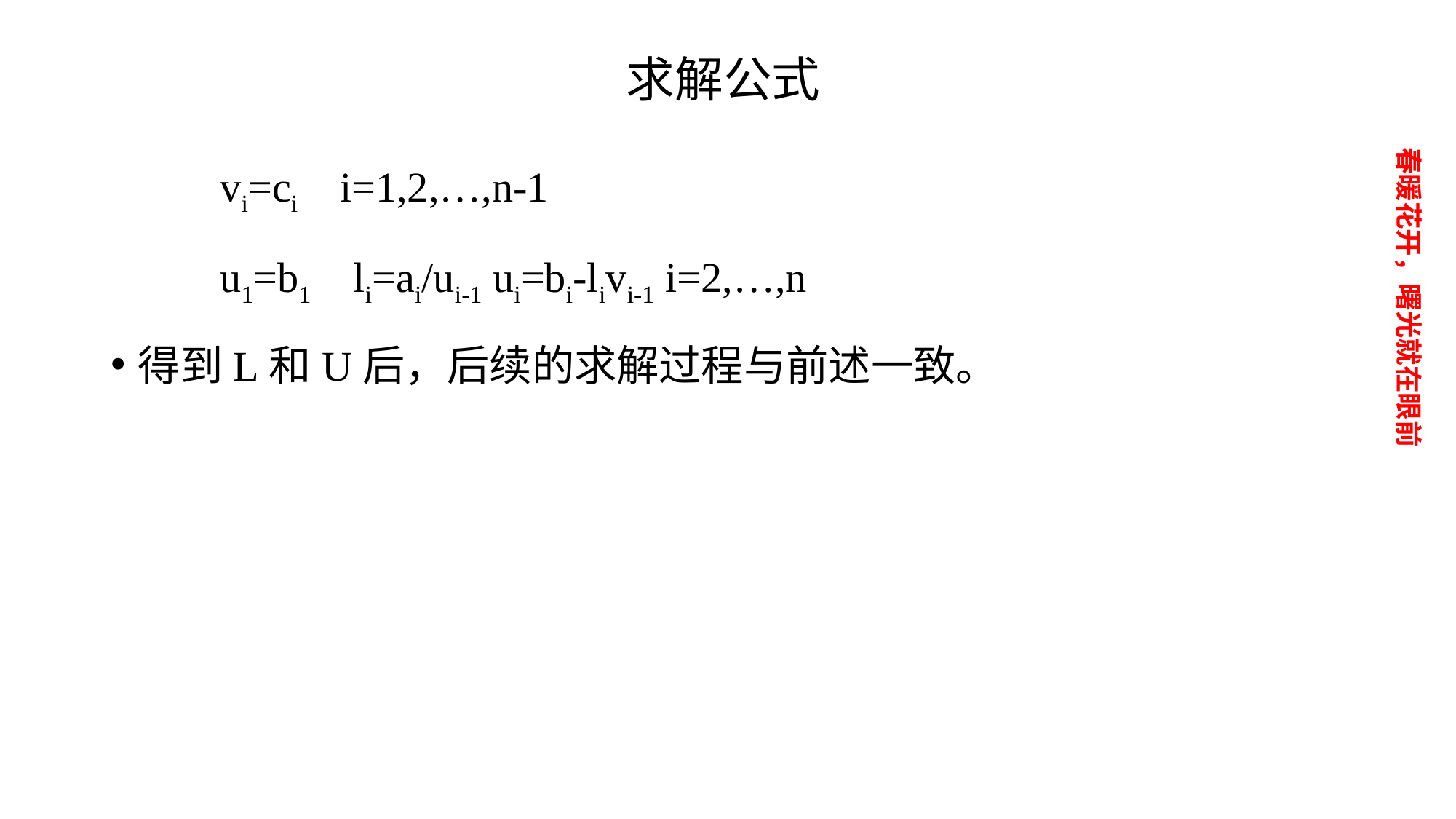

# 求解公式
	vi=ci    i=1,2,…,n-1
	u1=b1    li=ai/ui-1 ui=bi-livi-1 i=2,…,n
得到L和U后，后续的求解过程与前述一致。